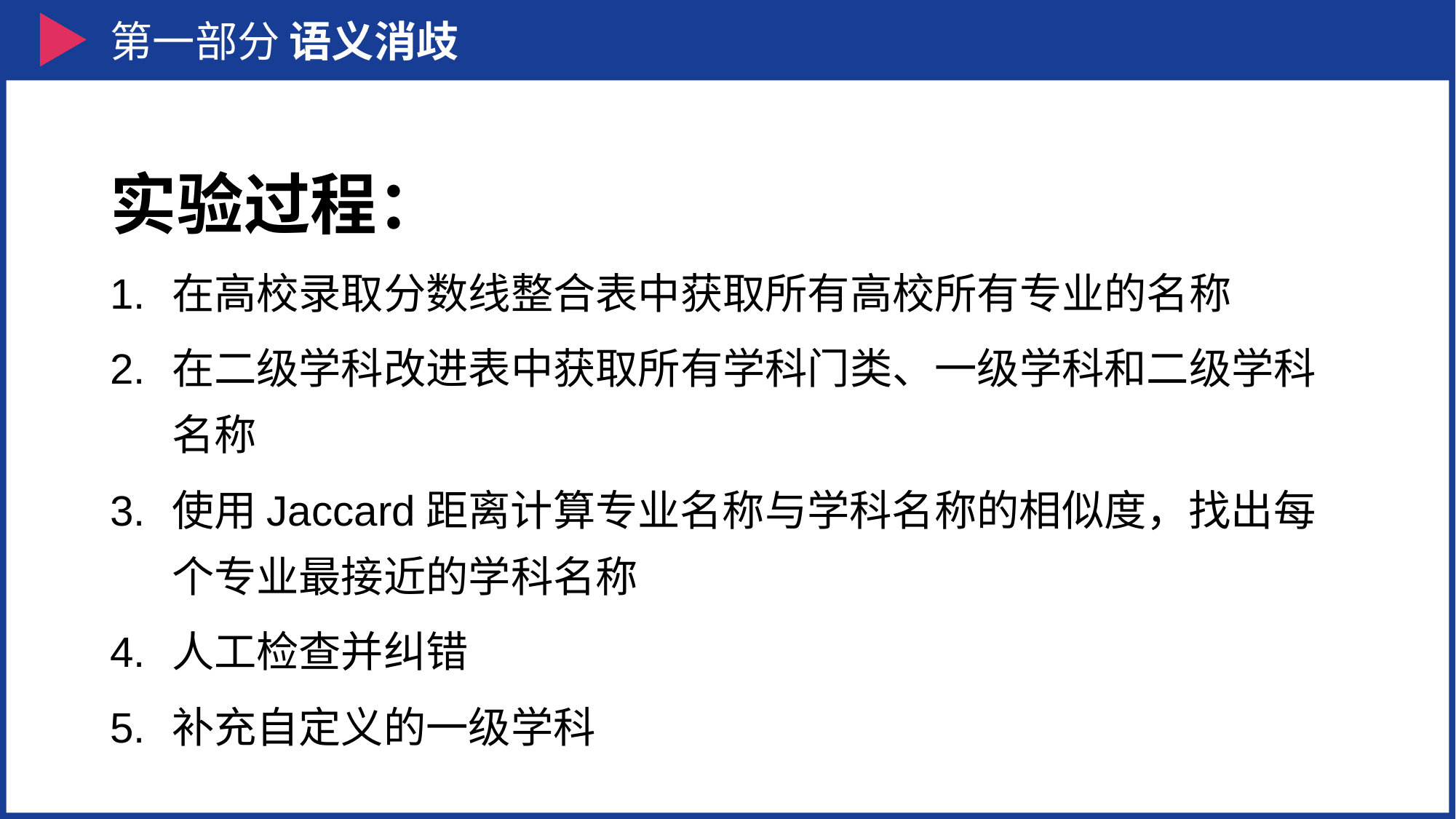

第一部分 语义消歧
实验过程：
在高校录取分数线整合表中获取所有高校所有专业的名称
在二级学科改进表中获取所有学科门类、一级学科和二级学科名称
使用Jaccard距离计算专业名称与学科名称的相似度，找出每个专业最接近的学科名称
人工检查并纠错
补充自定义的一级学科